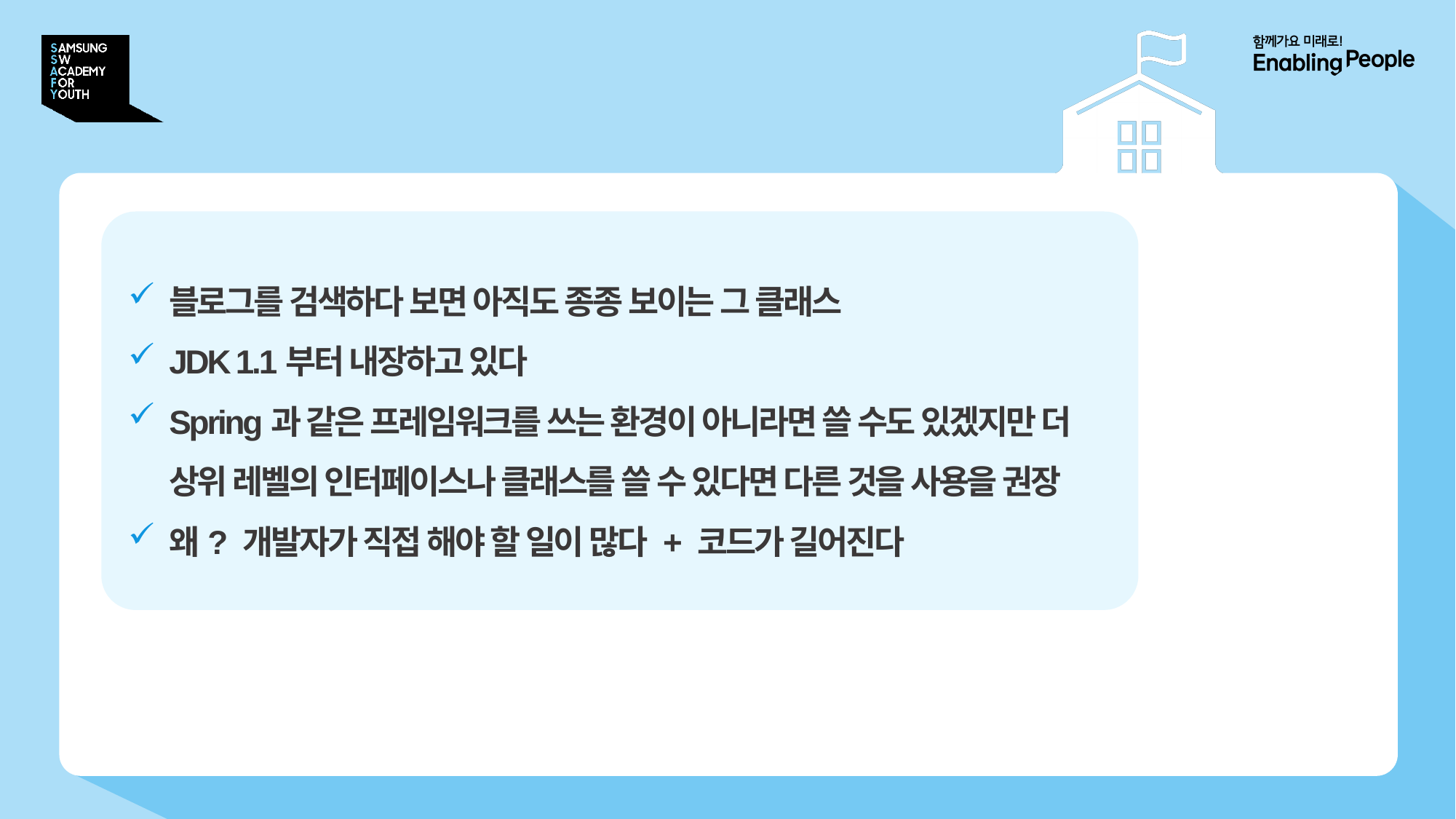

# HttpURLConnection

블로그를 검색하다 보면 아직도 종종 보이는 그 클래스
JDK 1.1부터 내장하고 있다
Spring과 같은 프레임워크를 쓰는 환경이 아니라면 쓸 수도 있겠지만 더 상위 레벨의 인터페이스나 클래스를 쓸 수 있다면 다른 것을 사용을 권장
왜? 개발자가 직접 해야 할 일이 많다 + 코드가 길어진다